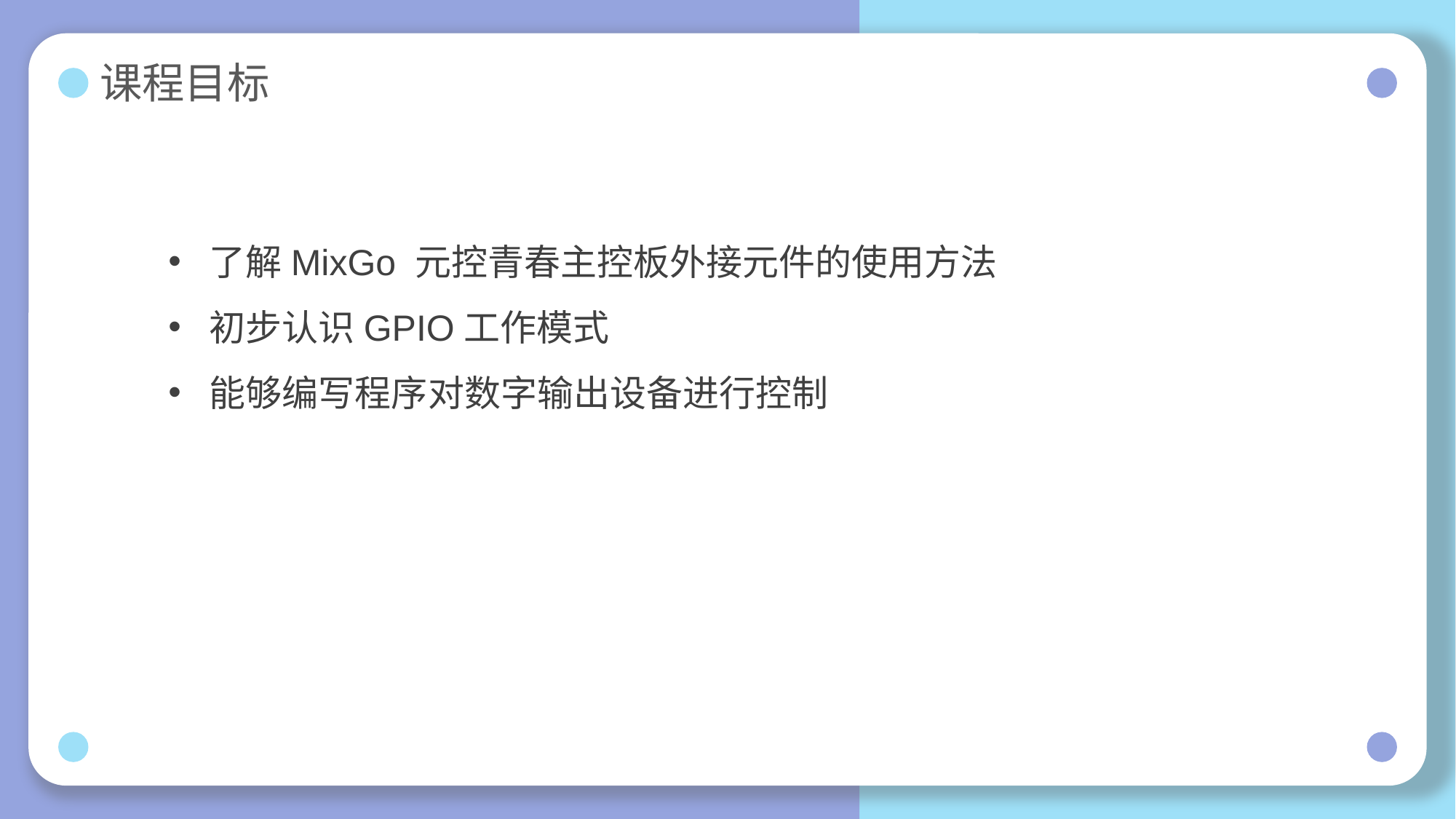

# 课程目标
了解MixGo 元控青春主控板外接元件的使用方法
初步认识GPIO工作模式
能够编写程序对数字输出设备进行控制